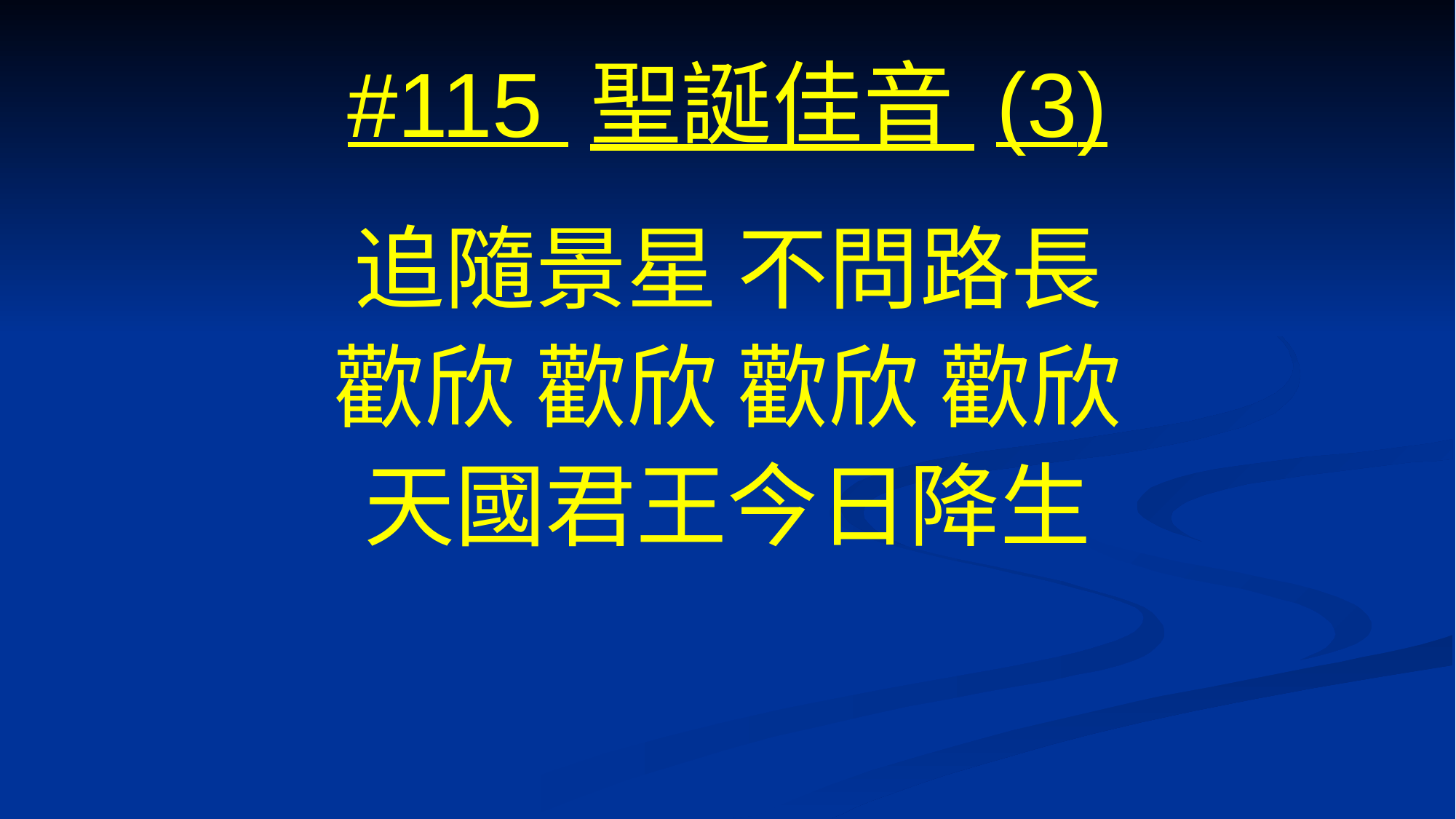

# #115 聖誕佳音 (3)
追隨景星 不問路長
歡欣 歡欣 歡欣 歡欣
天國君王今日降生